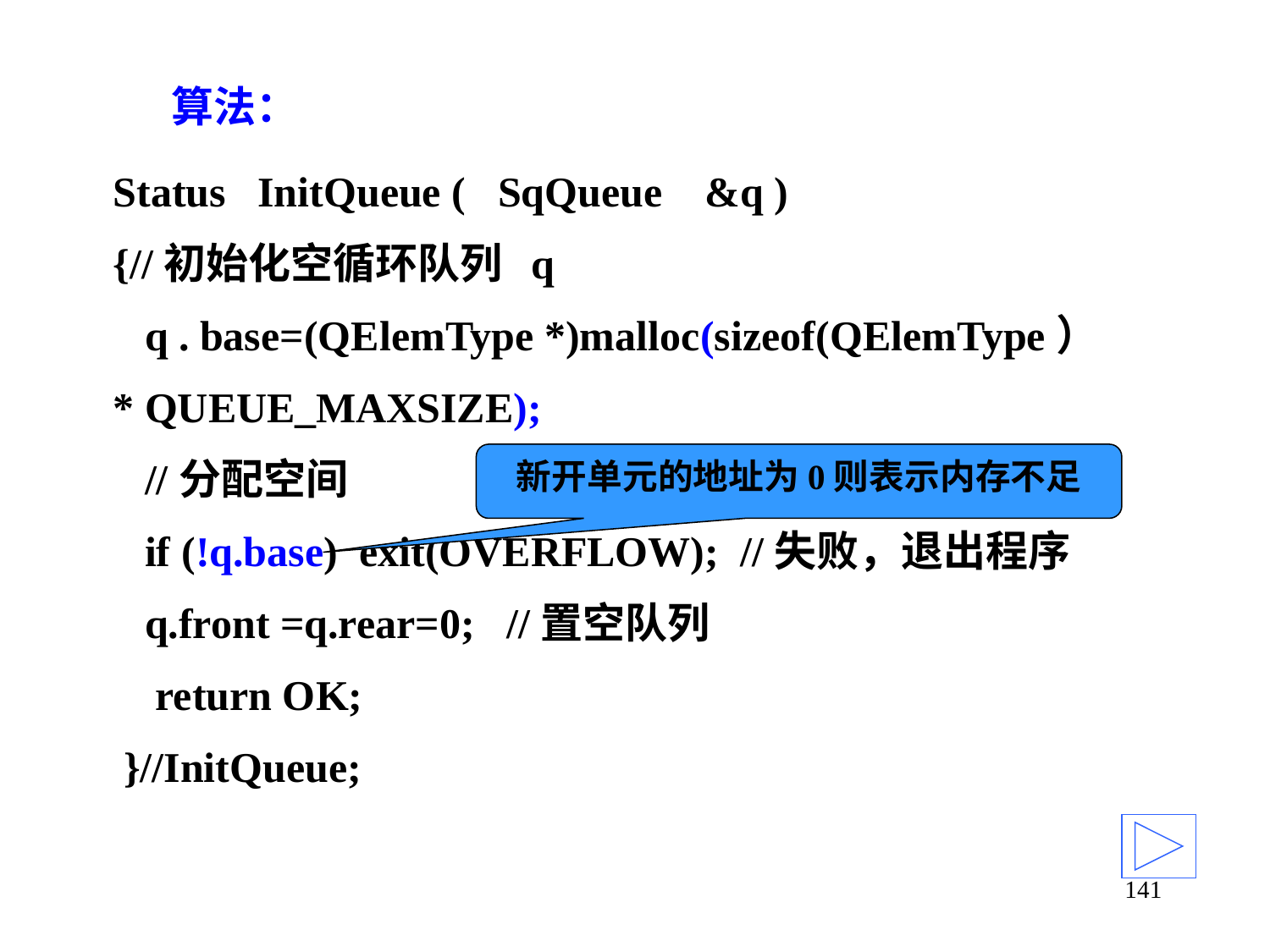

算法：
Status   InitQueue (   SqQueue    &q )
{//初始化空循环队列  q
   q . base=(QElemType *)malloc(sizeof(QElemType）
* QUEUE_MAXSIZE);
   //分配空间
   if (!q.base)  exit(OVERFLOW);  //失败，退出程序
   q.front =q.rear=0;   //置空队列
    return OK;
 }//InitQueue;
新开单元的地址为0则表示内存不足

141